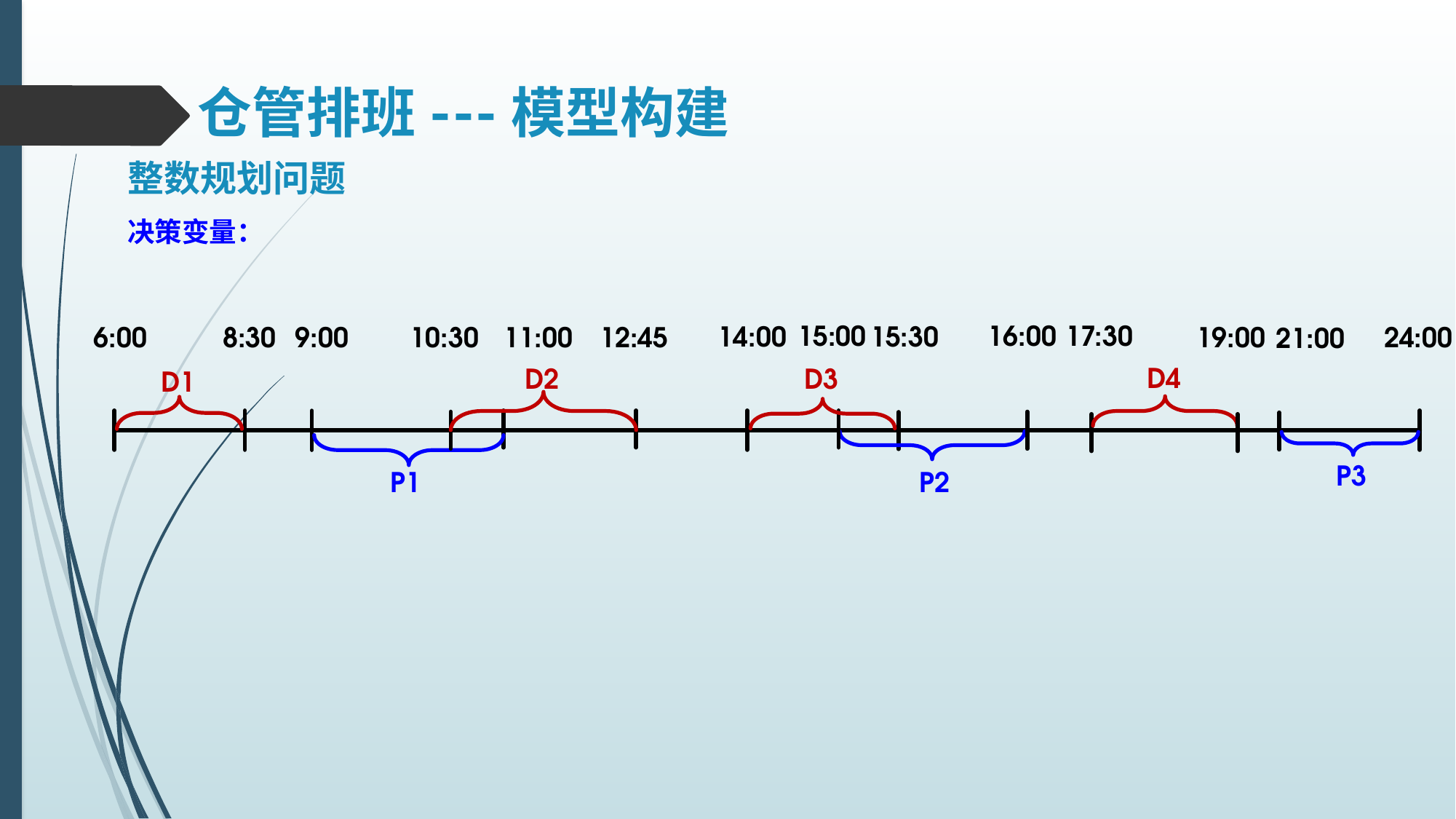

# 仓管排班---模型构建
整数规划问题
决策变量：

15:00
16:00
17:30
14:00
15:30
10:30
11:00
12:45
6:00
8:30
9:00
24:00
19:00
21:00

D4
D2
D3
D1

P3
P1
P2